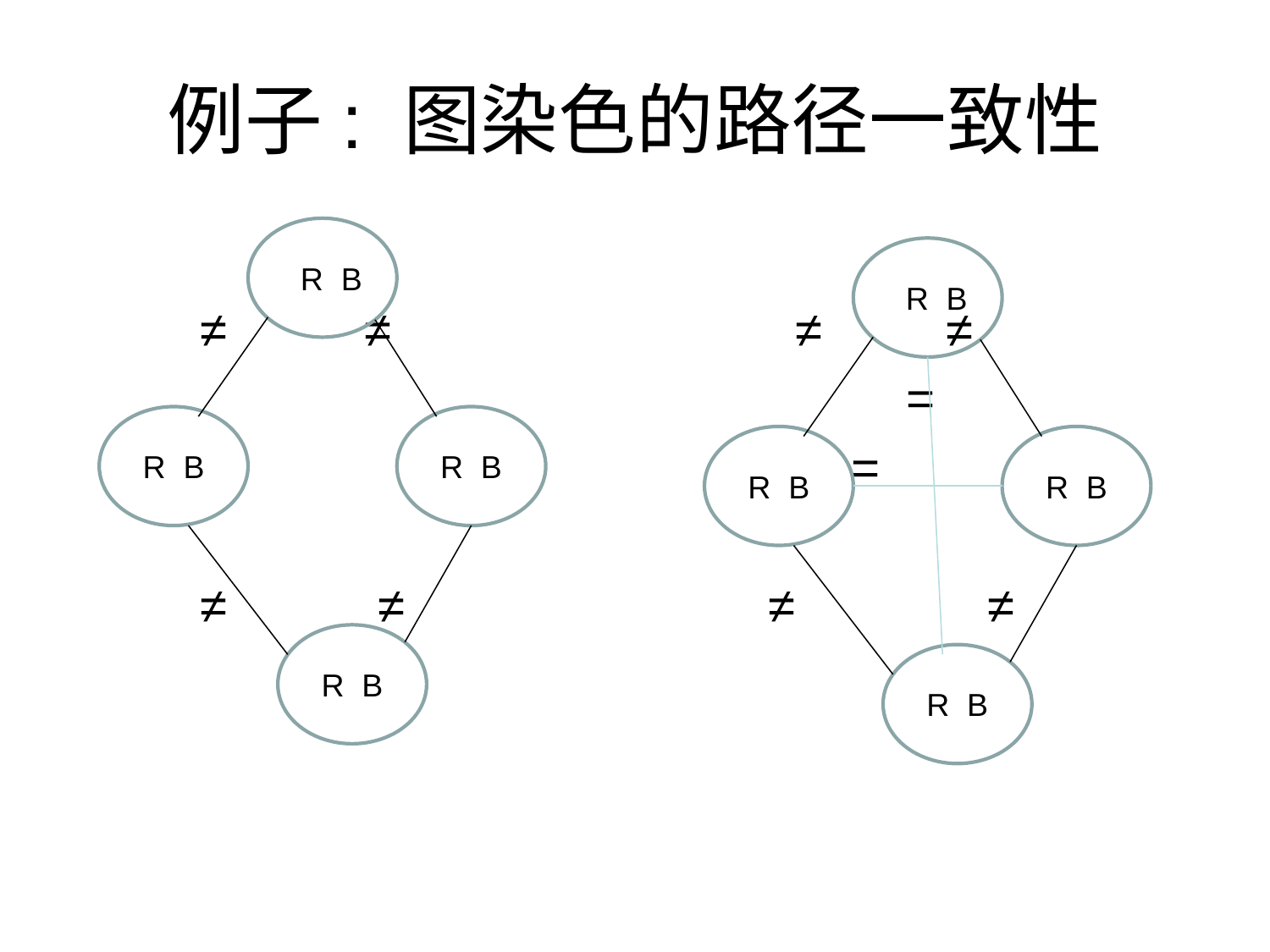

# 例子: 图染色的路径一致性
  R  B

         ≠          ≠

         ≠           ≠

          ≠         ≠
                  =
              =

        ≠              ≠
  R  B
R  B
R  B
R  B
R  B
R  B
R  B